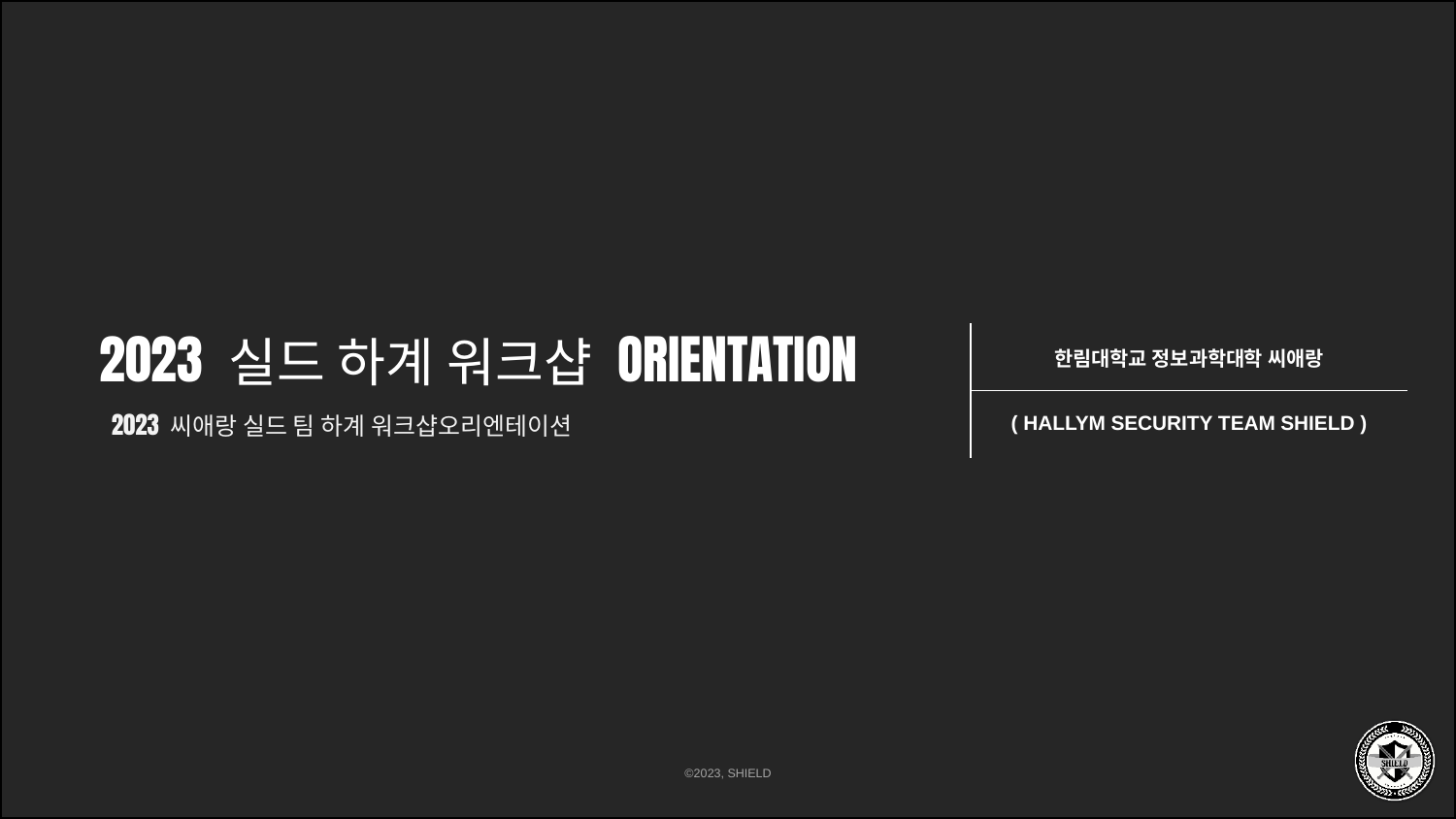

# 2023 실드 하계 워크샵 ORIENTATION
2023 씨애랑 실드 팀 하계 워크샵오리엔테이션